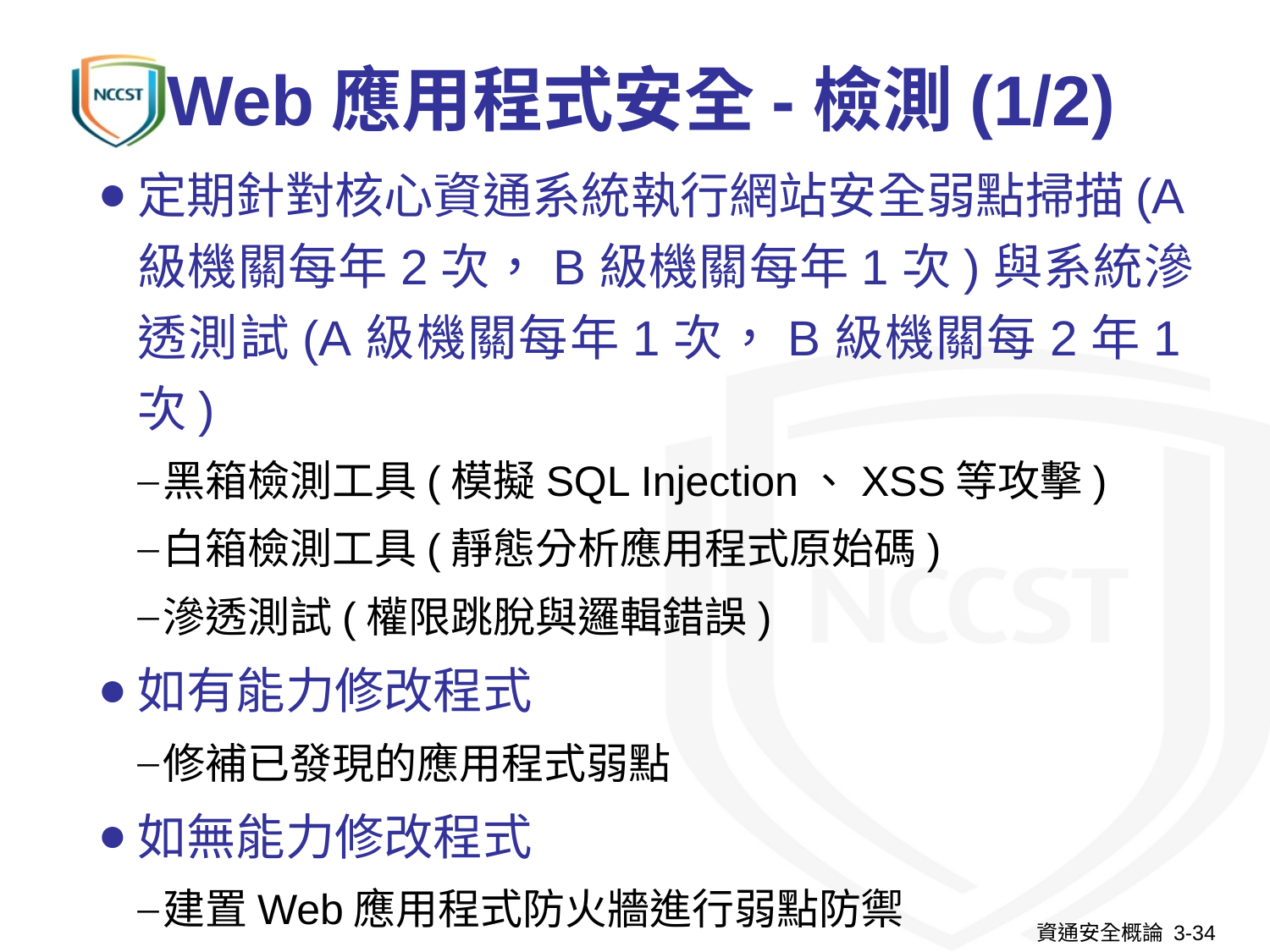

# Web應用程式安全-檢測(1/2)
定期針對核心資通系統執行網站安全弱點掃描(A級機關每年2次，B級機關每年1次)與系統滲透測試(A級機關每年1次，B級機關每2年1次)
黑箱檢測工具(模擬SQL Injection、XSS等攻擊)
白箱檢測工具(靜態分析應用程式原始碼)
滲透測試(權限跳脫與邏輯錯誤)
如有能力修改程式
修補已發現的應用程式弱點
如無能力修改程式
建置Web應用程式防火牆進行弱點防禦